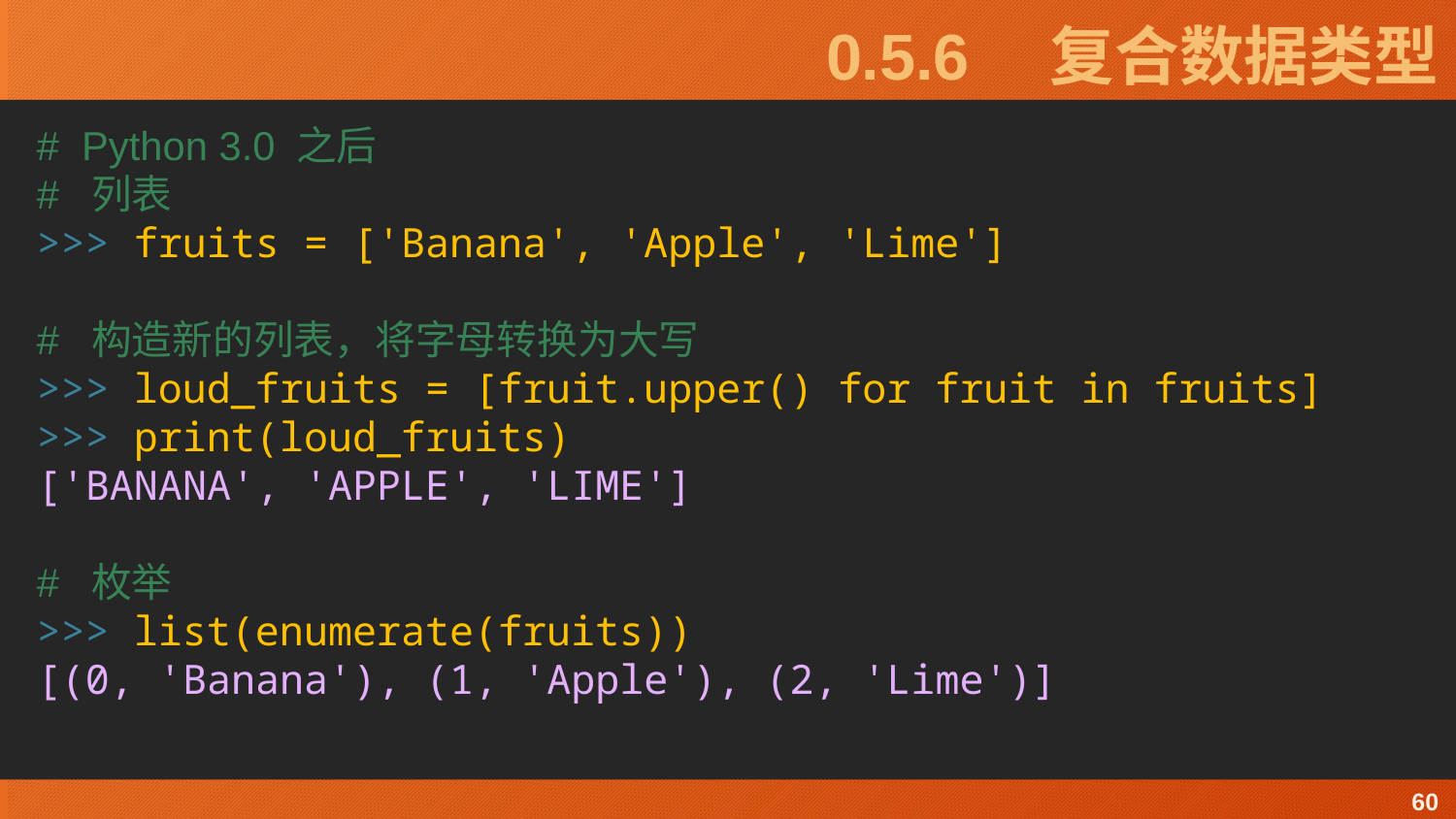

# 0.5.6　复合数据类型
#  Python 3.0 之后
#  列表
>>> fruits = ['Banana', 'Apple', 'Lime']

#  构造新的列表，将字母转换为大写
>>> loud_fruits = [fruit.upper() for fruit in fruits]
>>> print(loud_fruits)
['BANANA', 'APPLE', 'LIME']

#  枚举
>>> list(enumerate(fruits))
[(0, 'Banana'), (1, 'Apple'), (2, 'Lime')]
60